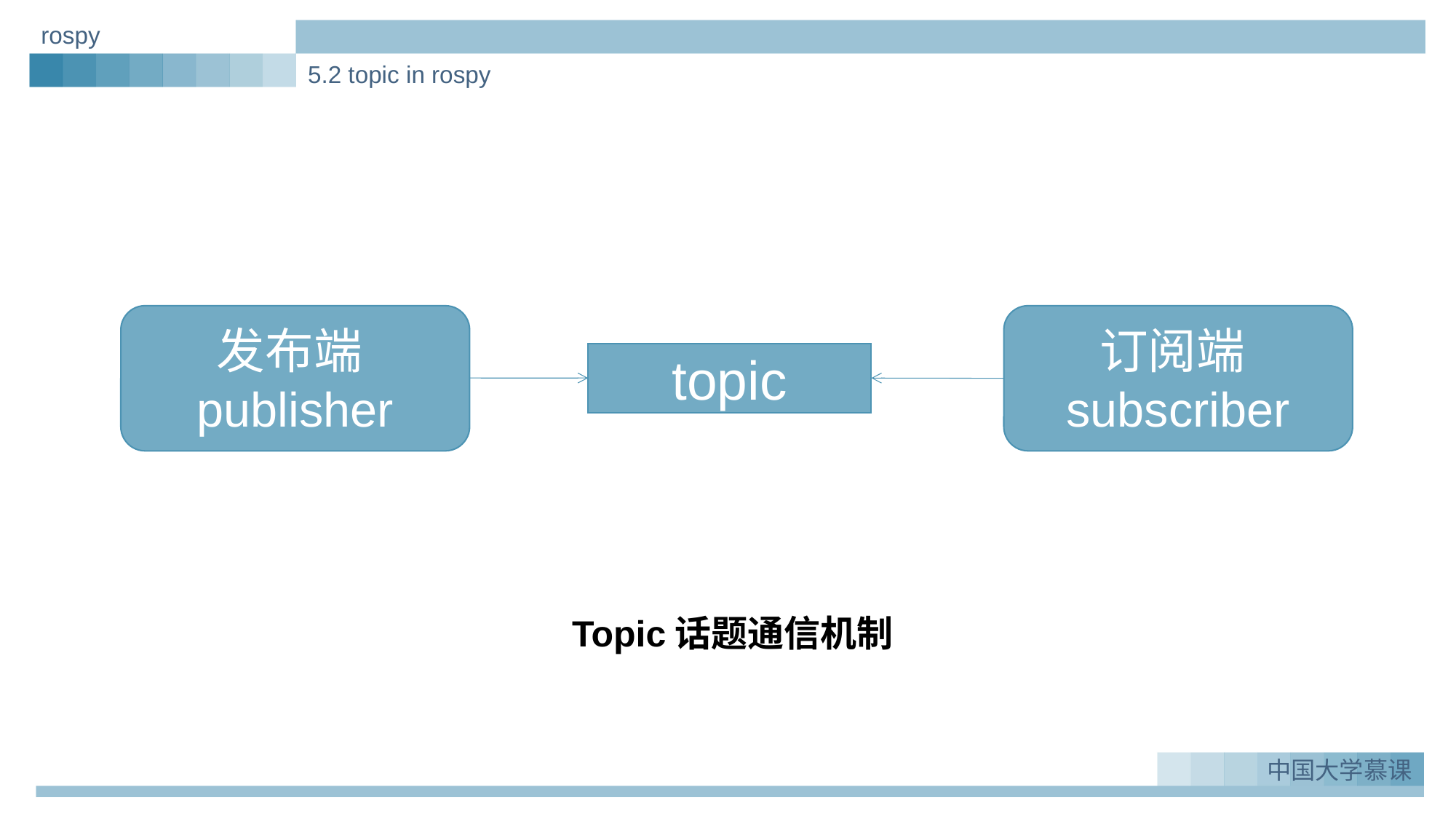

rospy

5.2 topic in rospy
发布端publisher
订阅端subscriber
topic
Topic话题通信机制
中国大学慕课